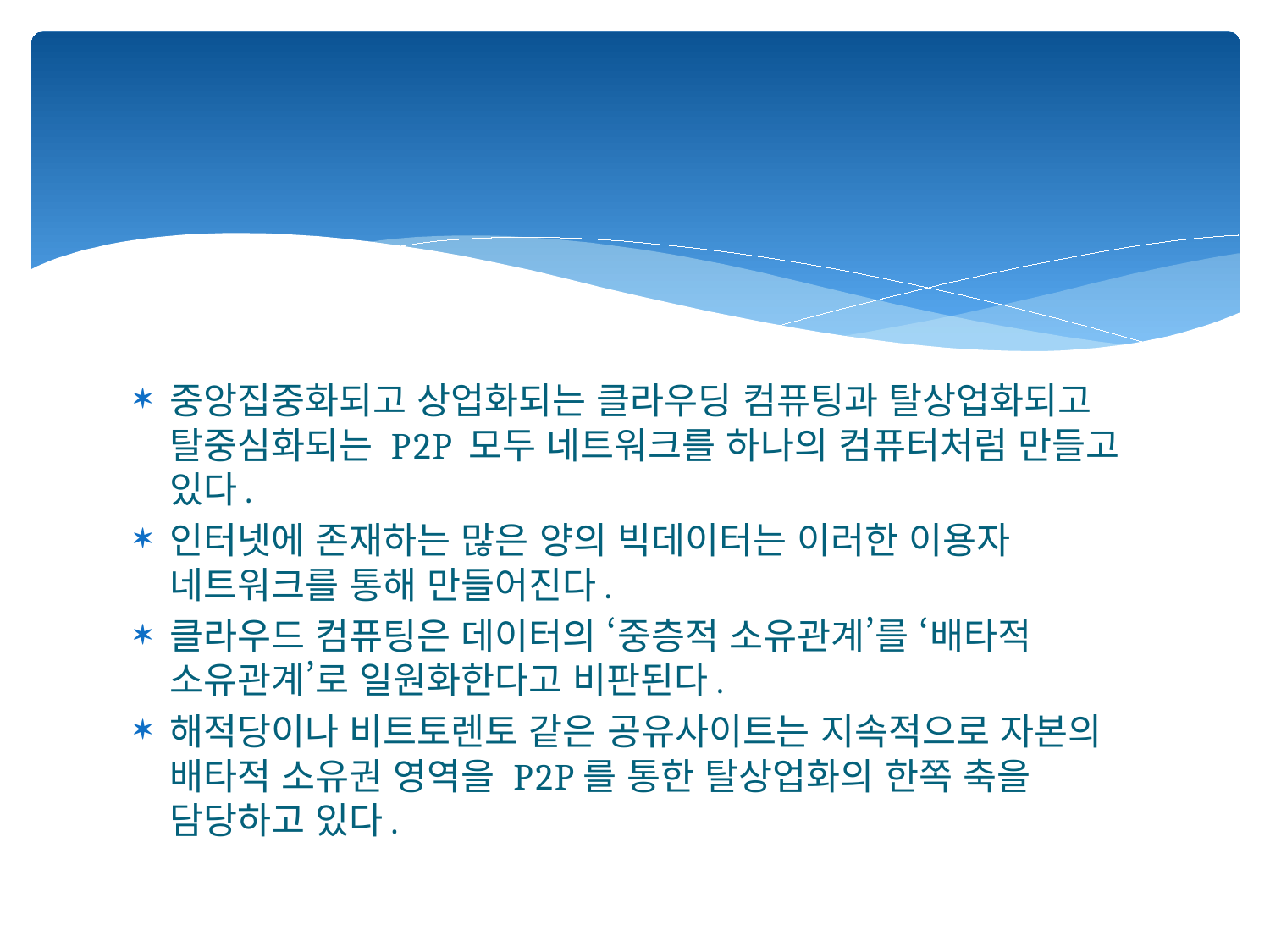

#
중앙집중화되고 상업화되는 클라우딩 컴퓨팅과 탈상업화되고 탈중심화되는 P2P 모두 네트워크를 하나의 컴퓨터처럼 만들고 있다.
인터넷에 존재하는 많은 양의 빅데이터는 이러한 이용자 네트워크를 통해 만들어진다.
클라우드 컴퓨팅은 데이터의 ‘중층적 소유관계’를 ‘배타적 소유관계’로 일원화한다고 비판된다.
해적당이나 비트토렌토 같은 공유사이트는 지속적으로 자본의 배타적 소유권 영역을 P2P를 통한 탈상업화의 한쪽 축을 담당하고 있다.